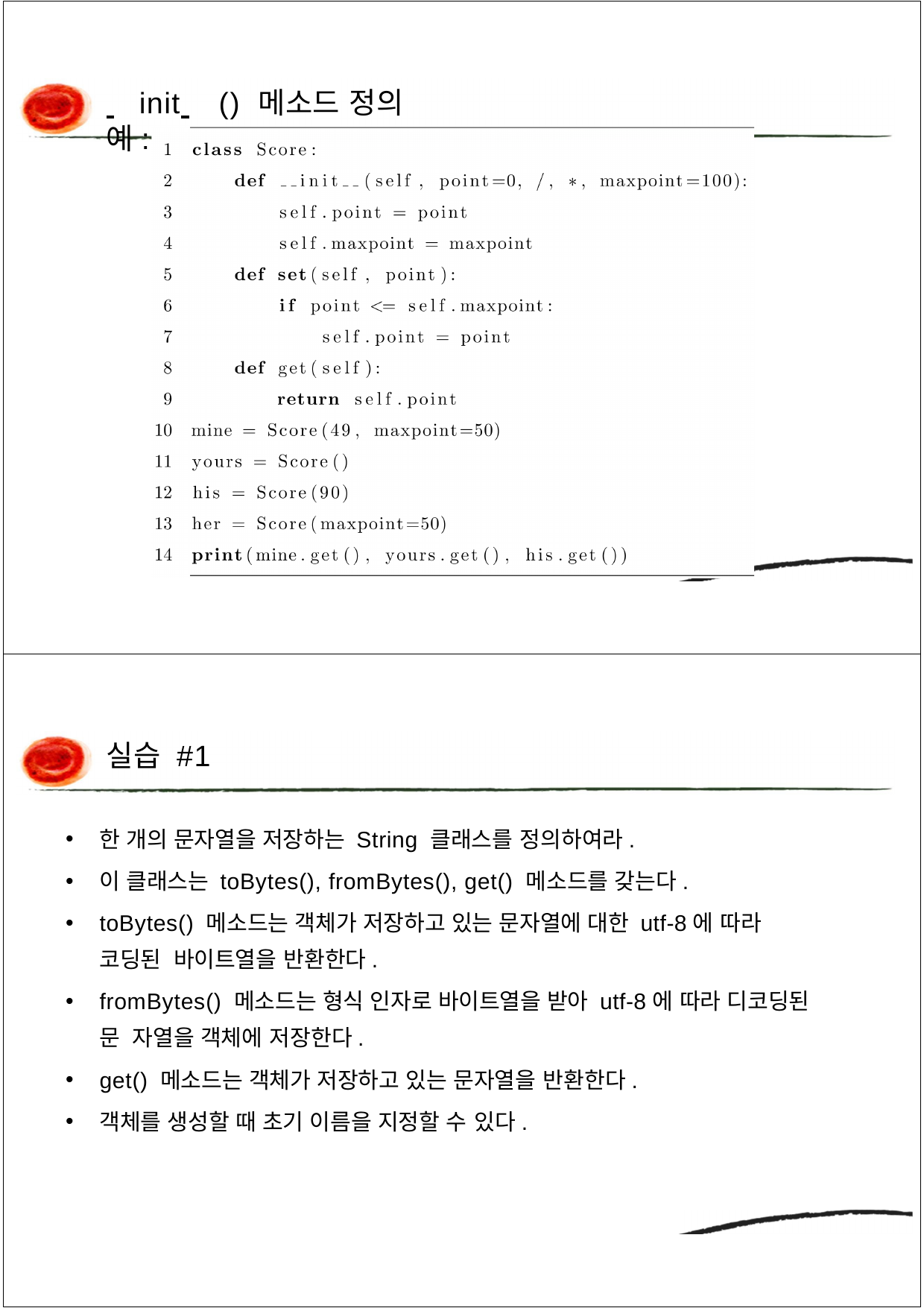

init 	() 메소드 정의 예:

실습 #1

한 개의 문자열을 저장하는 String 클래스를 정의하여라.
이 클래스는 toBytes(), fromBytes(), get() 메소드를 갖는다.
toBytes() 메소드는 객체가 저장하고 있는 문자열에 대한 utf-8에 따라 코딩된  바이트열을 반환한다.
fromBytes() 메소드는 형식 인자로 바이트열을 받아 utf-8에 따라 디코딩된 문  자열을 객체에 저장한다.
get() 메소드는 객체가 저장하고 있는 문자열을 반환한다.
객체를 생성할 때 초기 이름을 지정할 수 있다.